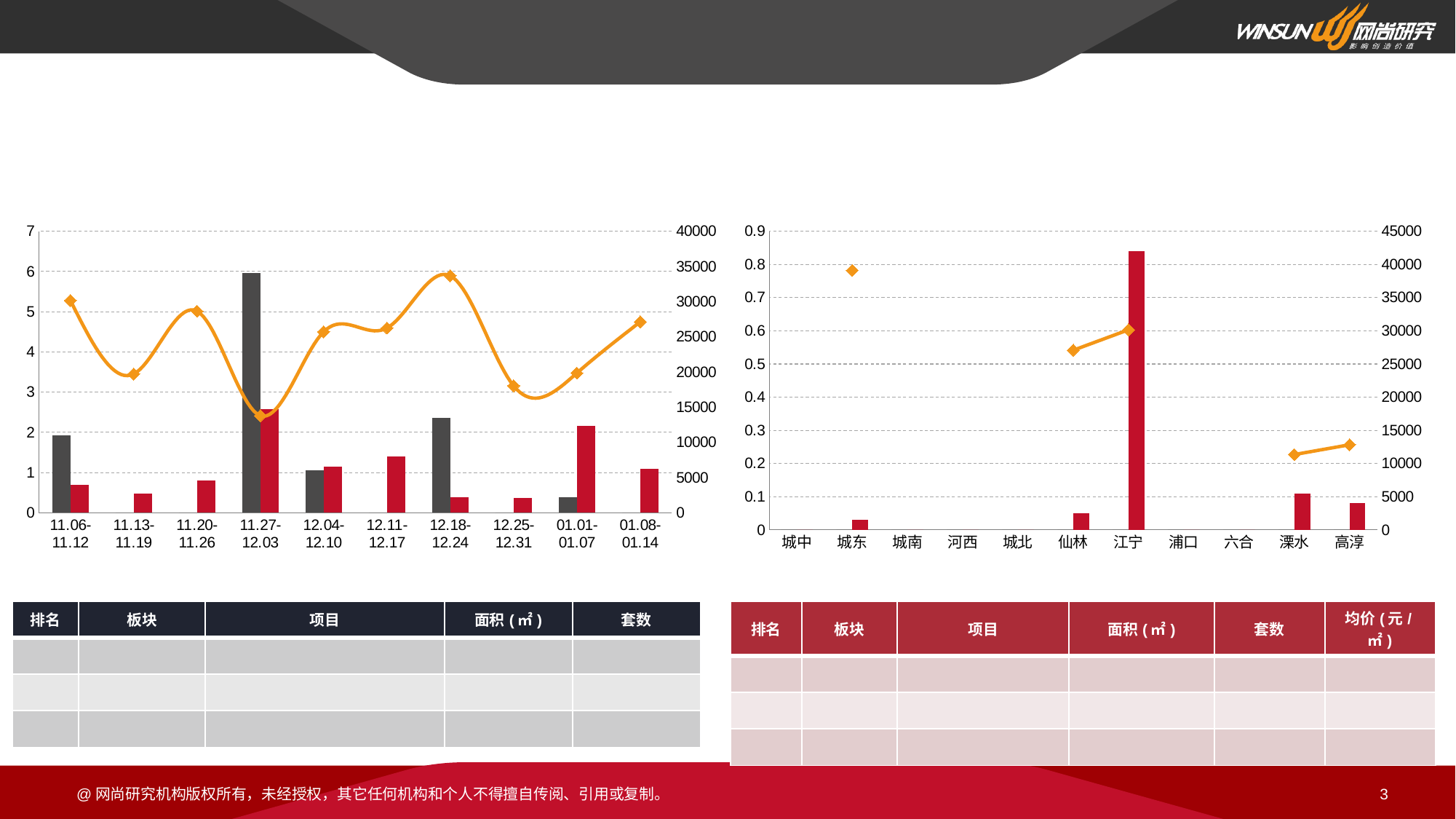

#

### Chart

| Category | 上市面积（万㎡） | 成交面积（万㎡） | 成交均价（元/㎡） |
|---|---|---|---|
| 11.06-11.12 | 1.93 | 0.69 | 30172.0 |
| 11.13-11.19 | 0.0 | 0.47 | 19725.0 |
| 11.20-11.26 | 0.0 | 0.81 | 28652.0 |
| 11.27-12.03 | 5.96 | 2.58 | 13791.0 |
| 12.04-12.10 | 1.06 | 1.15 | 25723.0 |
| 12.11-12.17 | 0.0 | 1.4 | 26251.0 |
| 12.18-12.24 | 2.36 | 0.38 | 33678.0 |
| 12.25-12.31 | 0.0 | 0.36 | 18045.0 |
| 01.01-01.07 | 0.38 | 2.16 | 19854.0 |
| 01.08-01.14 | 0.0 | 1.1 | 27125.0 |

### Chart

| Category | 上市面积（万㎡） | 成交面积（万㎡） | 成交均价（元/㎡） |
|---|---|---|---|
| 城中 | 0.0 | 0.0 | None |
| 城东 | 0.0 | 0.03 | 39113.0 |
| 城南 | 0.0 | 0.0 | None |
| 河西 | 0.0 | 0.0 | None |
| 城北 | 0.0 | 0.0 | None |
| 仙林 | 0.0 | 0.05 | 27076.0 |
| 江宁 | 0.0 | 0.84 | 30154.0 |
| 浦口 | 0.0 | 0.0 | None |
| 六合 | 0.0 | 0.0 | None |
| 溧水 | 0.0 | 0.11 | 11349.0 |
| 高淳 | 0.0 | 0.08 | 12822.0 |

| 排名 | 板块 | 项目 | 面积(㎡) | 套数 |
| --- | --- | --- | --- | --- |
|  |  |  |  |  |
|  |  |  |  |  |
|  |  |  |  |  |
| 排名 | 板块 | 项目 | 面积(㎡) | 套数 | 均价(元/㎡) |
| --- | --- | --- | --- | --- | --- |
|  |  |  |  |  |  |
|  |  |  |  |  |  |
|  |  |  |  |  |  |
3